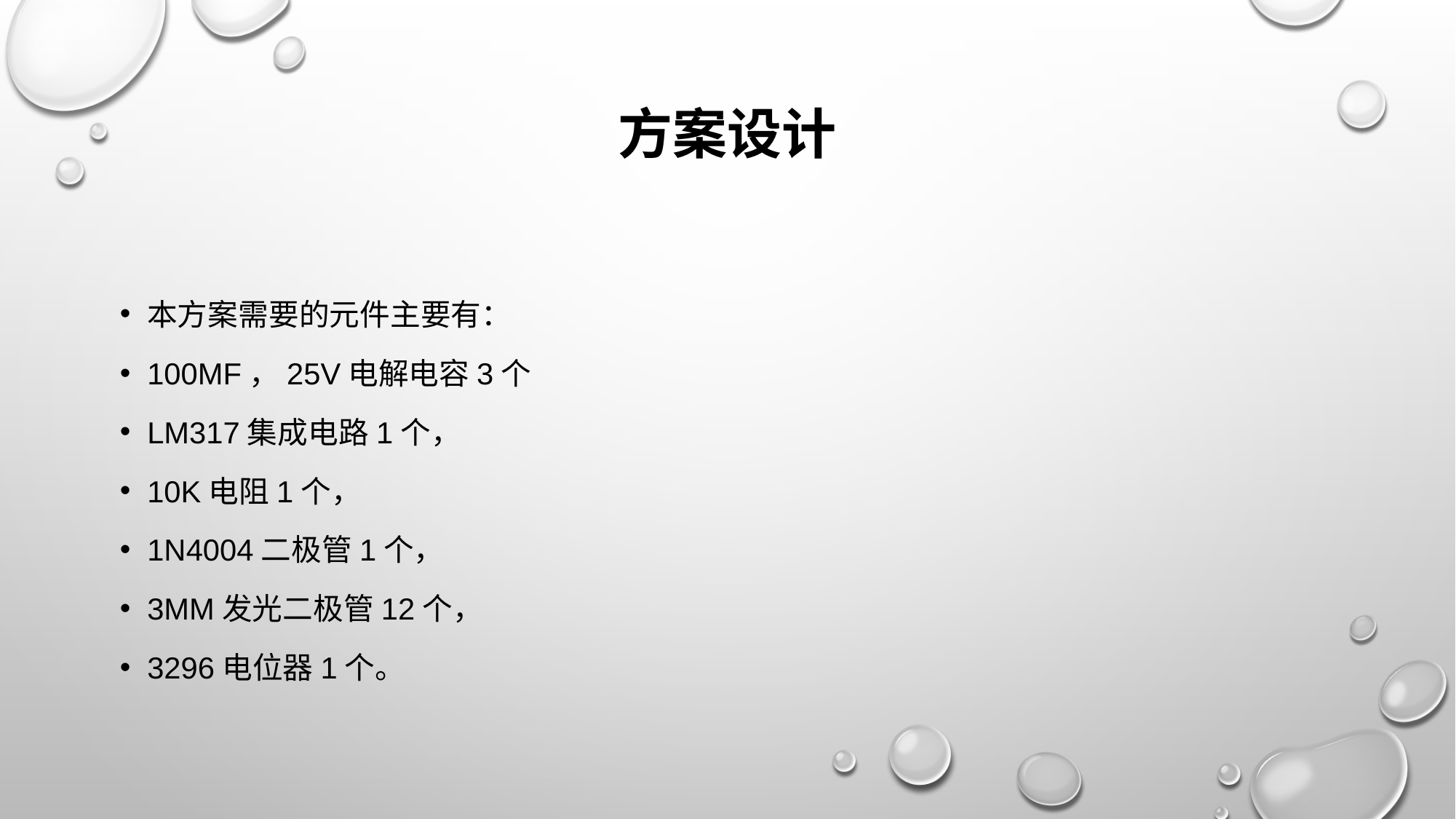

# 方案设计
本方案需要的元件主要有：
100μF，25V电解电容3个
LM317集成电路1个，
10k电阻1个，
1N4004二极管1个，
3mm发光二极管12个，
3296电位器1个。